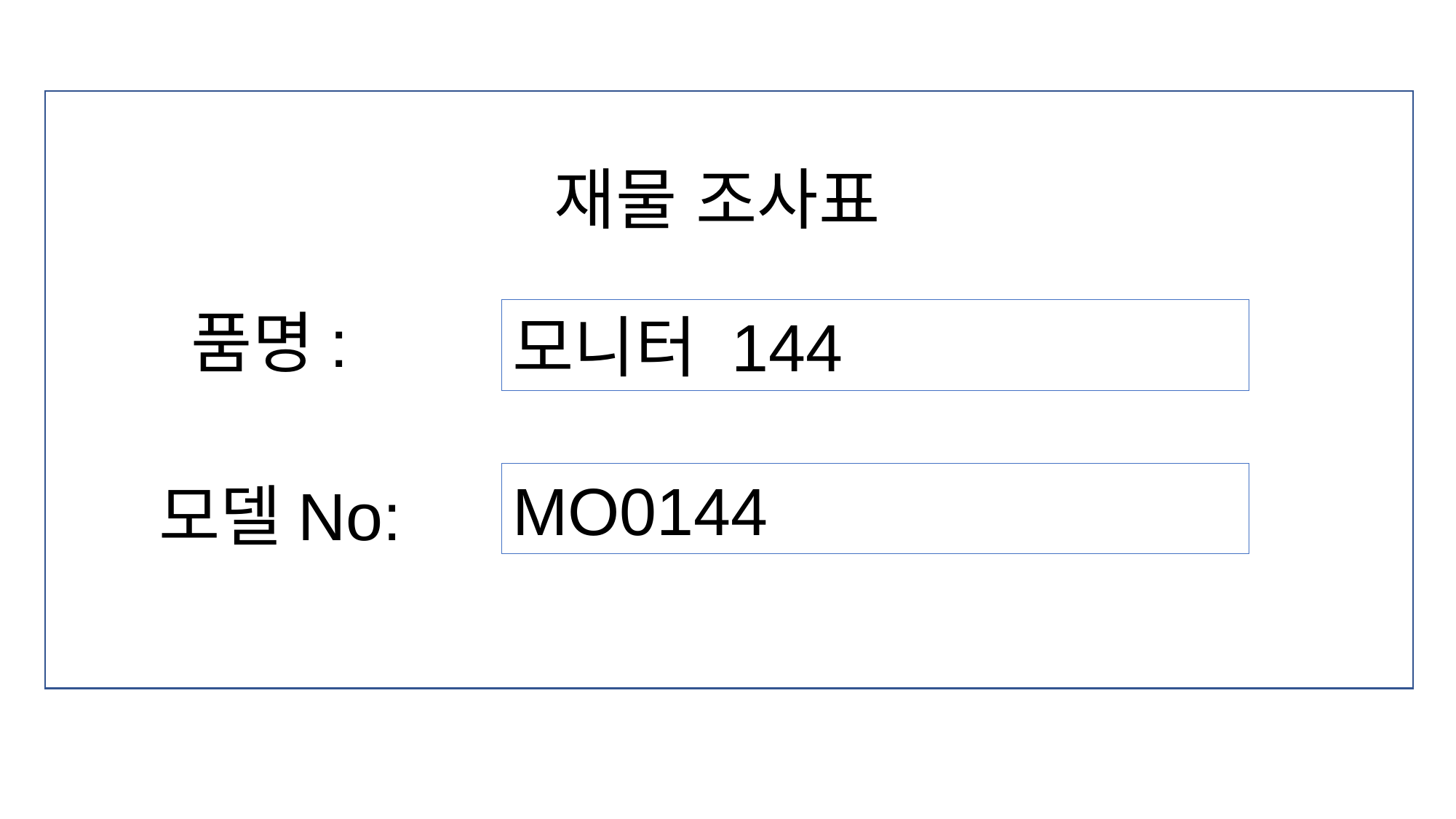

재물 조사표
품명:
모니터 144
MO0144
모델No: